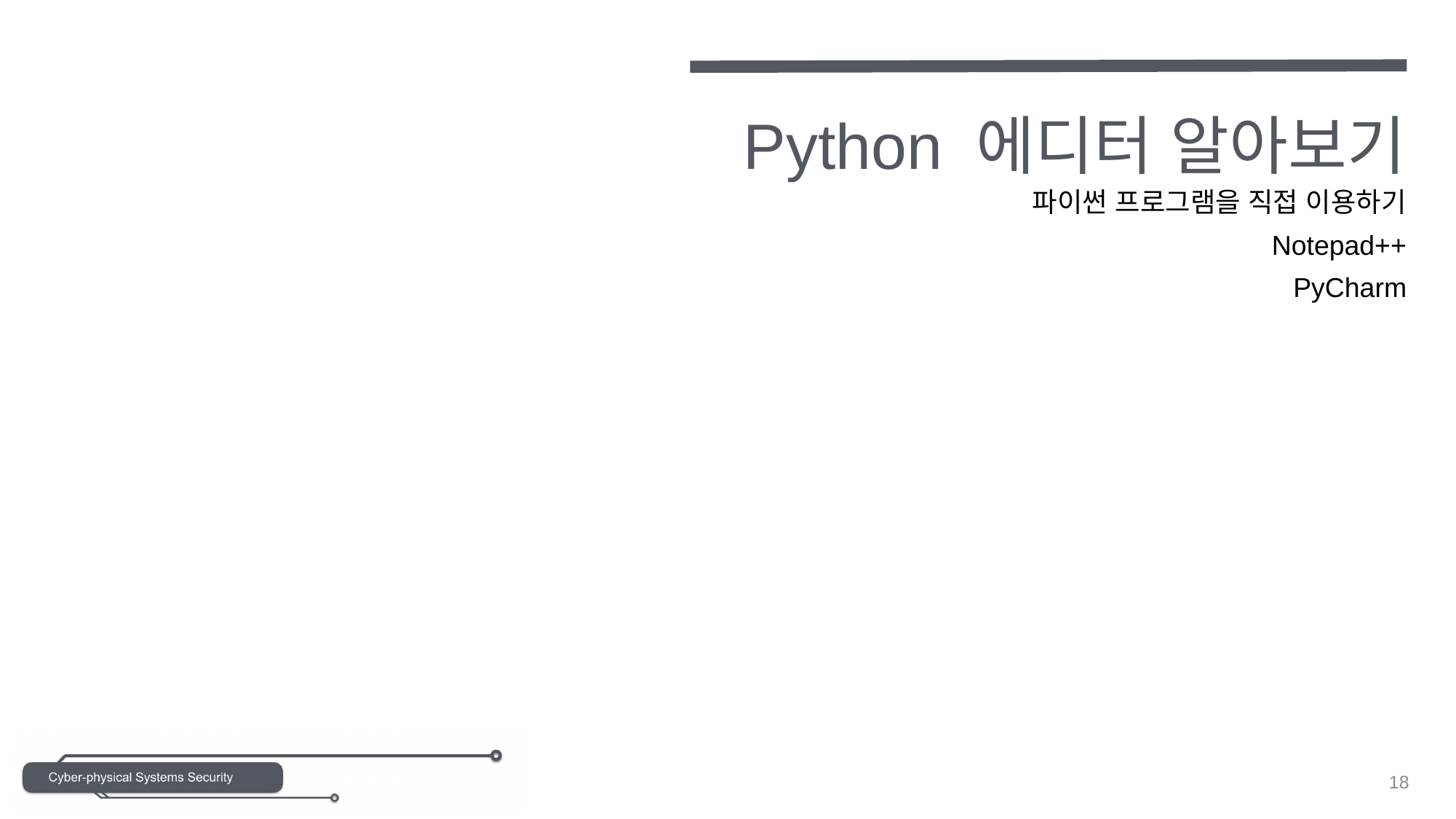

# Python 에디터 알아보기
파이썬 프로그램을 직접 이용하기
Notepad++
PyCharm
18